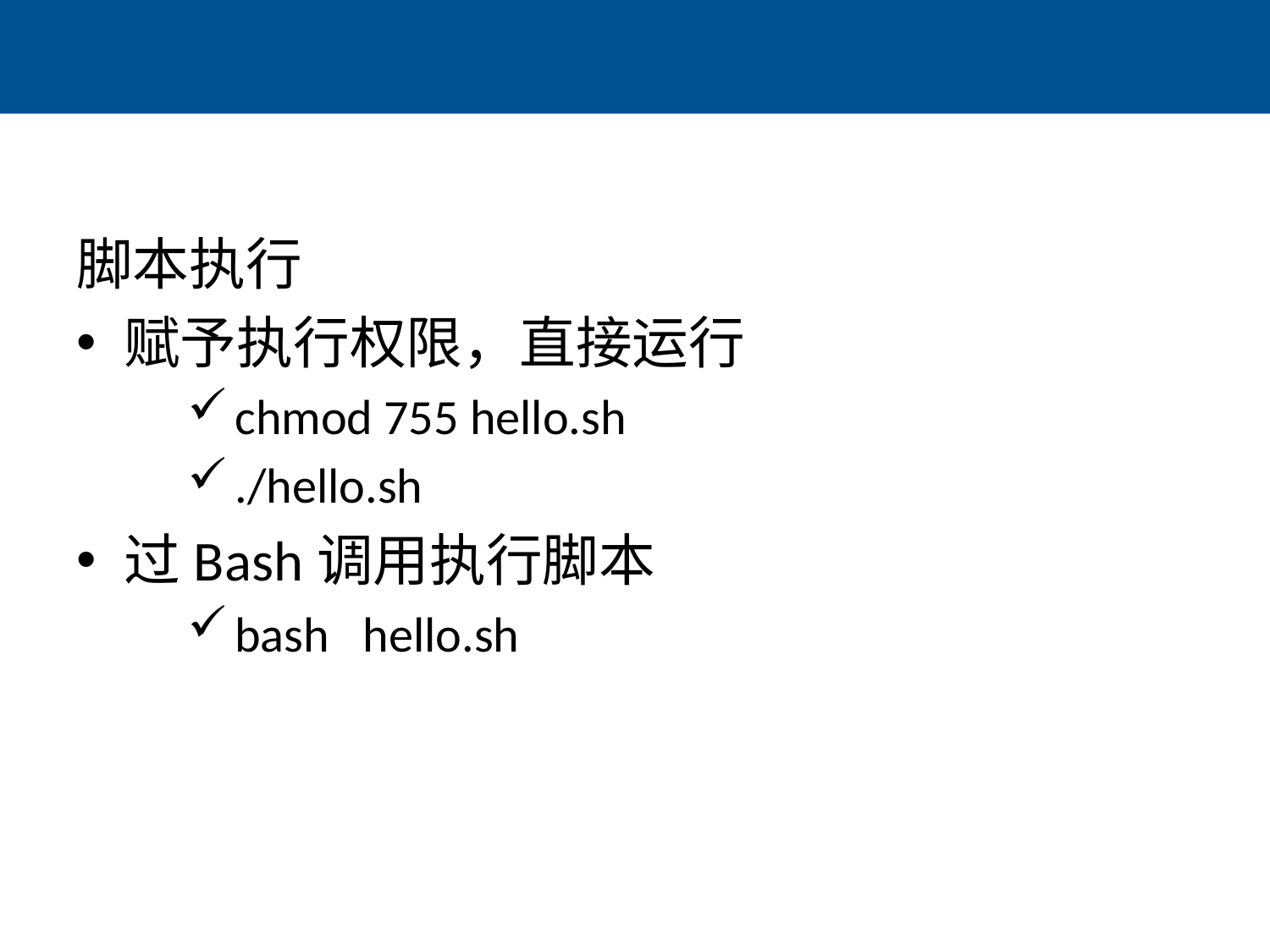

#
脚本执行
赋予执行权限，直接运行
chmod 755 hello.sh
./hello.sh
过Bash调用执行脚本
bash   hello.sh